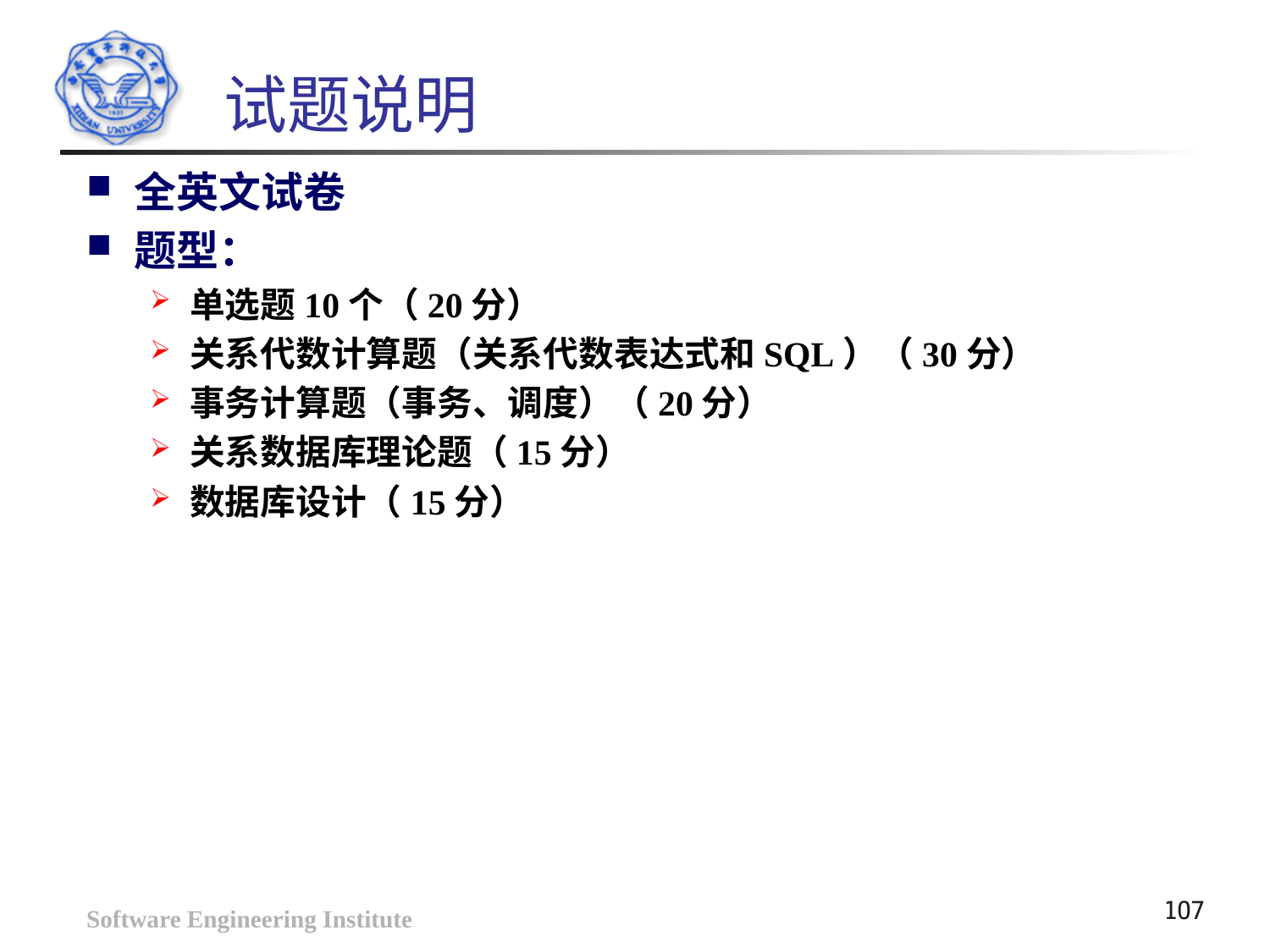

# 试题说明
全英文试卷
题型：
单选题10个（20分）
关系代数计算题（关系代数表达式和SQL）（30分）
事务计算题（事务、调度）（20分）
关系数据库理论题（15分）
数据库设计（15分）

Software Engineering Institute
107